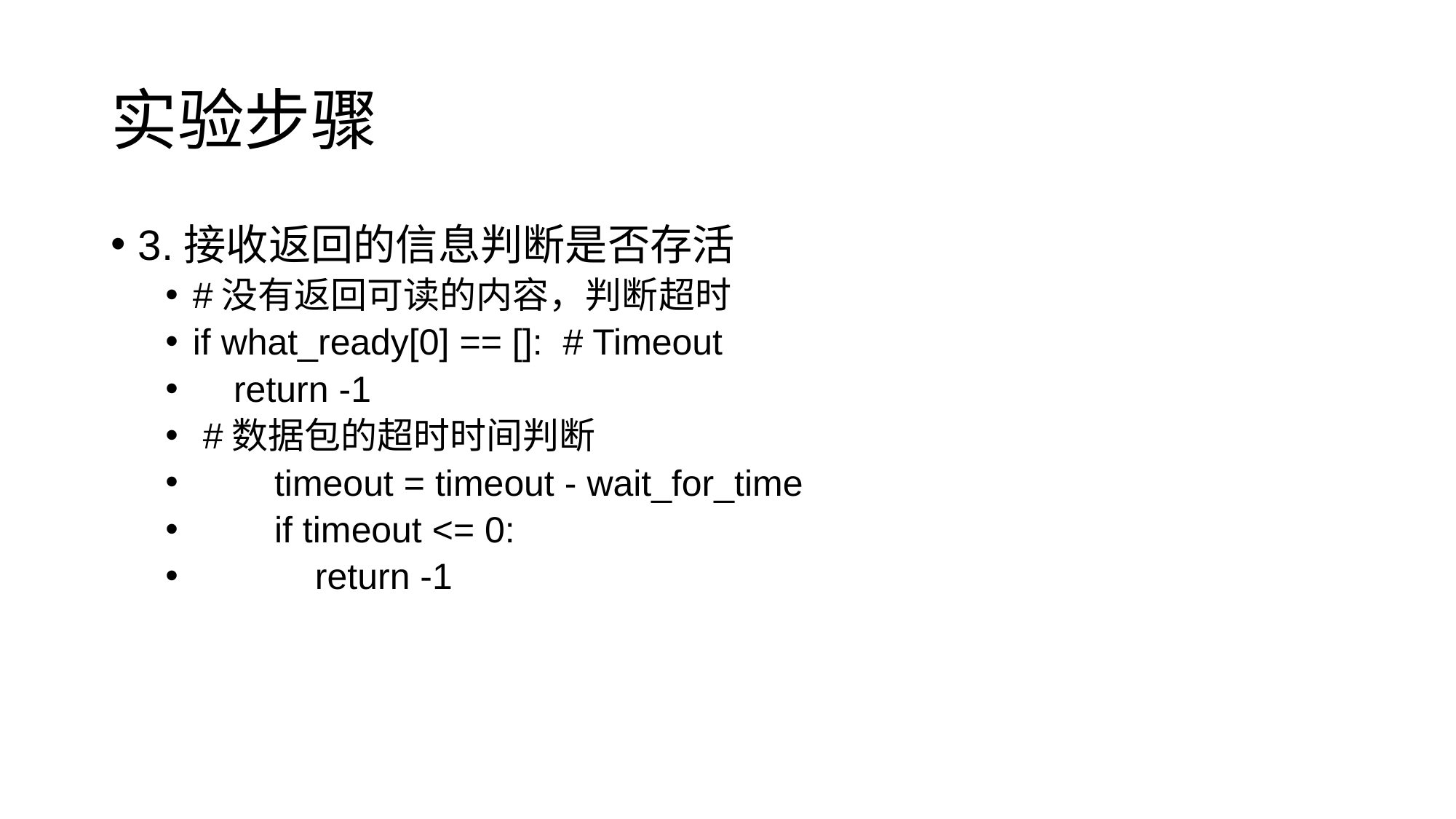

# 实验步骤
3.接收返回的信息判断是否存活
#没有返回可读的内容，判断超时
if what_ready[0] == []:  # Timeout
    return -1
 #数据包的超时时间判断
        timeout = timeout - wait_for_time
        if timeout <= 0:
            return -1